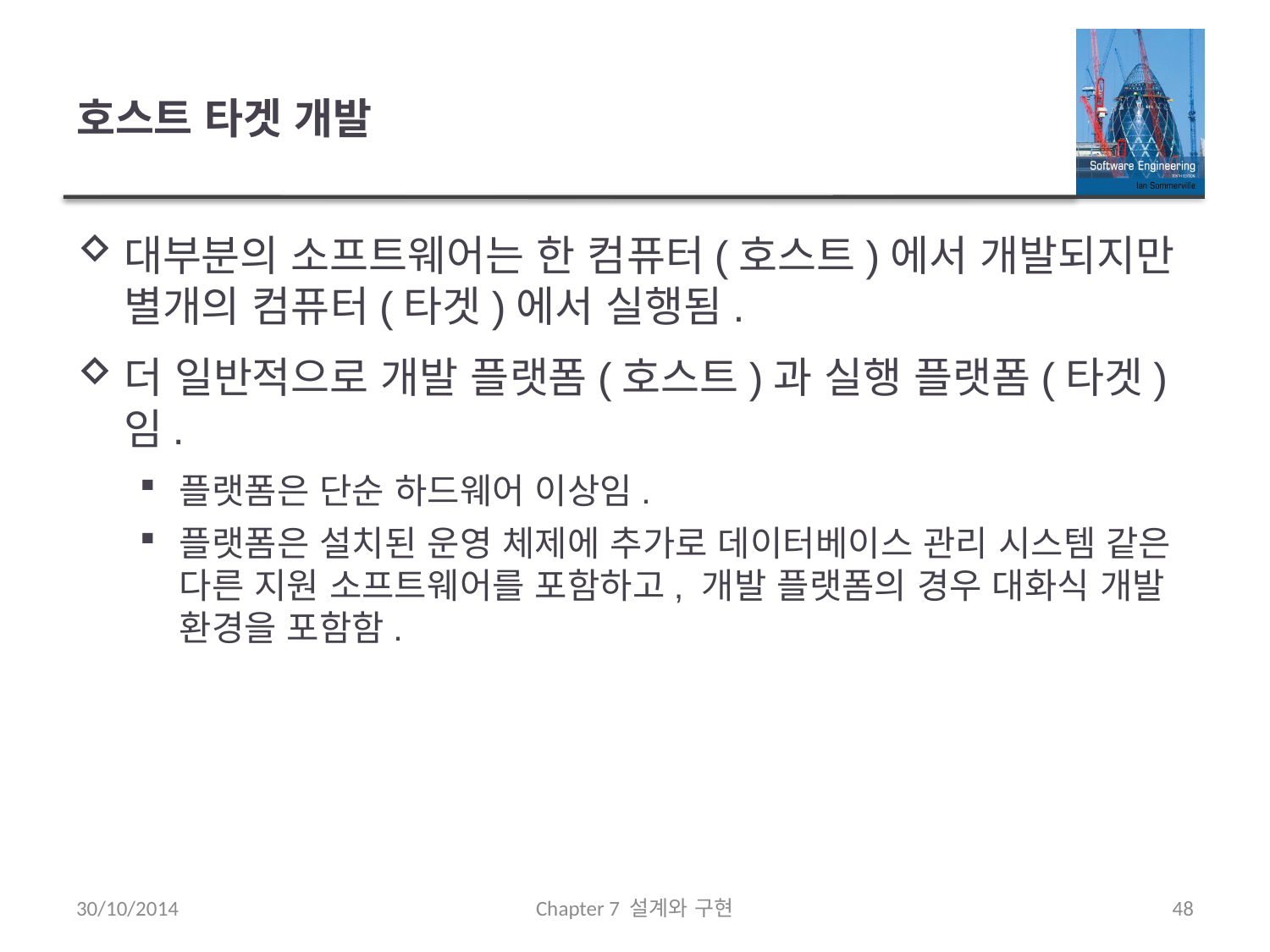

# 호스트 타겟 개발
대부분의 소프트웨어는 한 컴퓨터(호스트)에서 개발되지만 별개의 컴퓨터(타겟)에서 실행됨.
더 일반적으로 개발 플랫폼(호스트)과 실행 플랫폼(타겟)임.
플랫폼은 단순 하드웨어 이상임.
플랫폼은 설치된 운영 체제에 추가로 데이터베이스 관리 시스템 같은 다른 지원 소프트웨어를 포함하고, 개발 플랫폼의 경우 대화식 개발 환경을 포함함.
30/10/2014
Chapter 7 설계와 구현
48